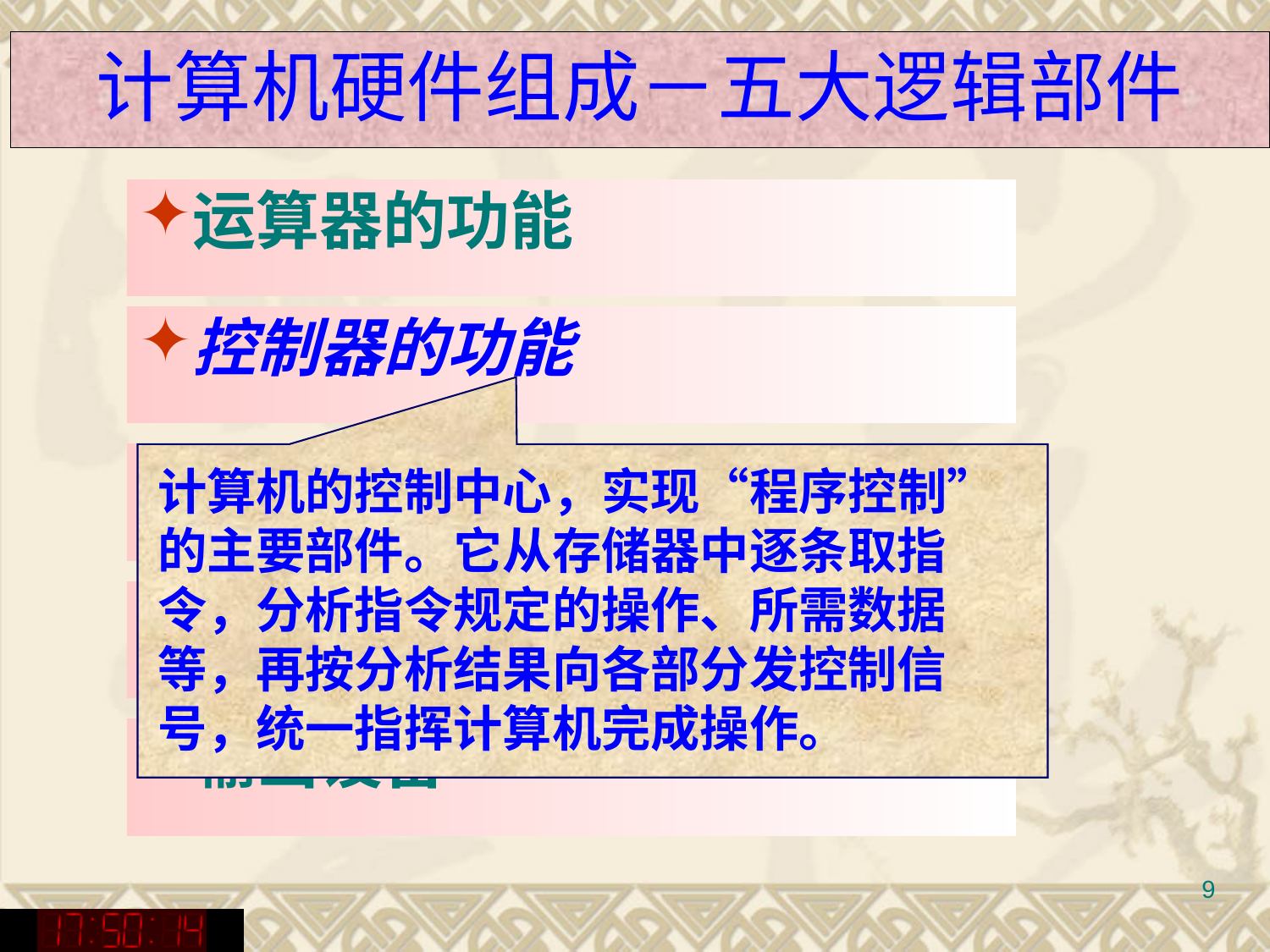

# 计算机硬件组成－五大逻辑部件
运算器的功能
控制器的功能
存储器的功能
输入设备
输出设备
计算机的控制中心，实现“程序控制”的主要部件。它从存储器中逐条取指令，分析指令规定的操作、所需数据等，再按分析结果向各部分发控制信号，统一指挥计算机完成操作。
9